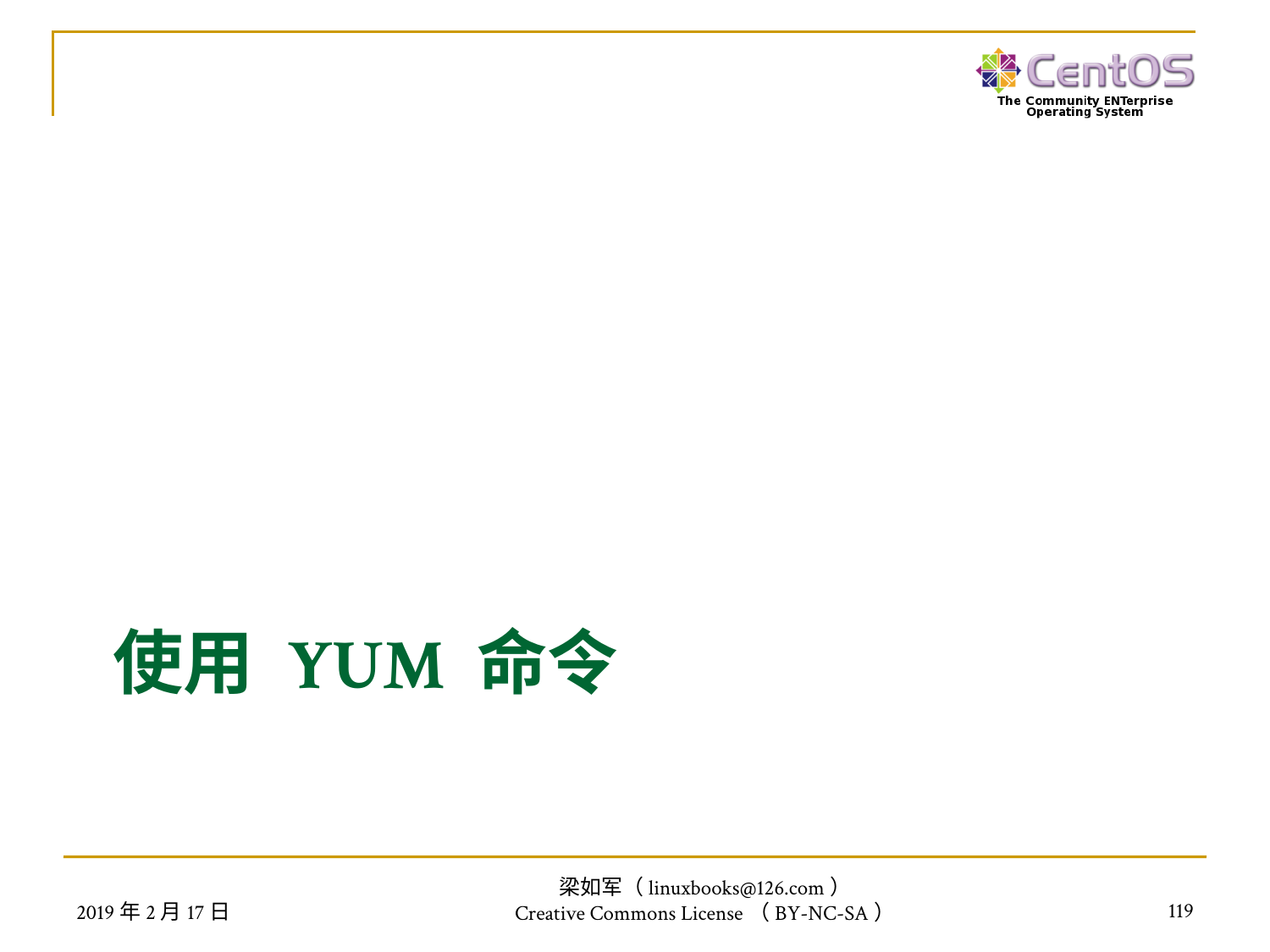

# 使用 yum 命令
2019年2月17日
119
梁如军（linuxbooks@126.com）
Creative Commons License（BY-NC-SA）